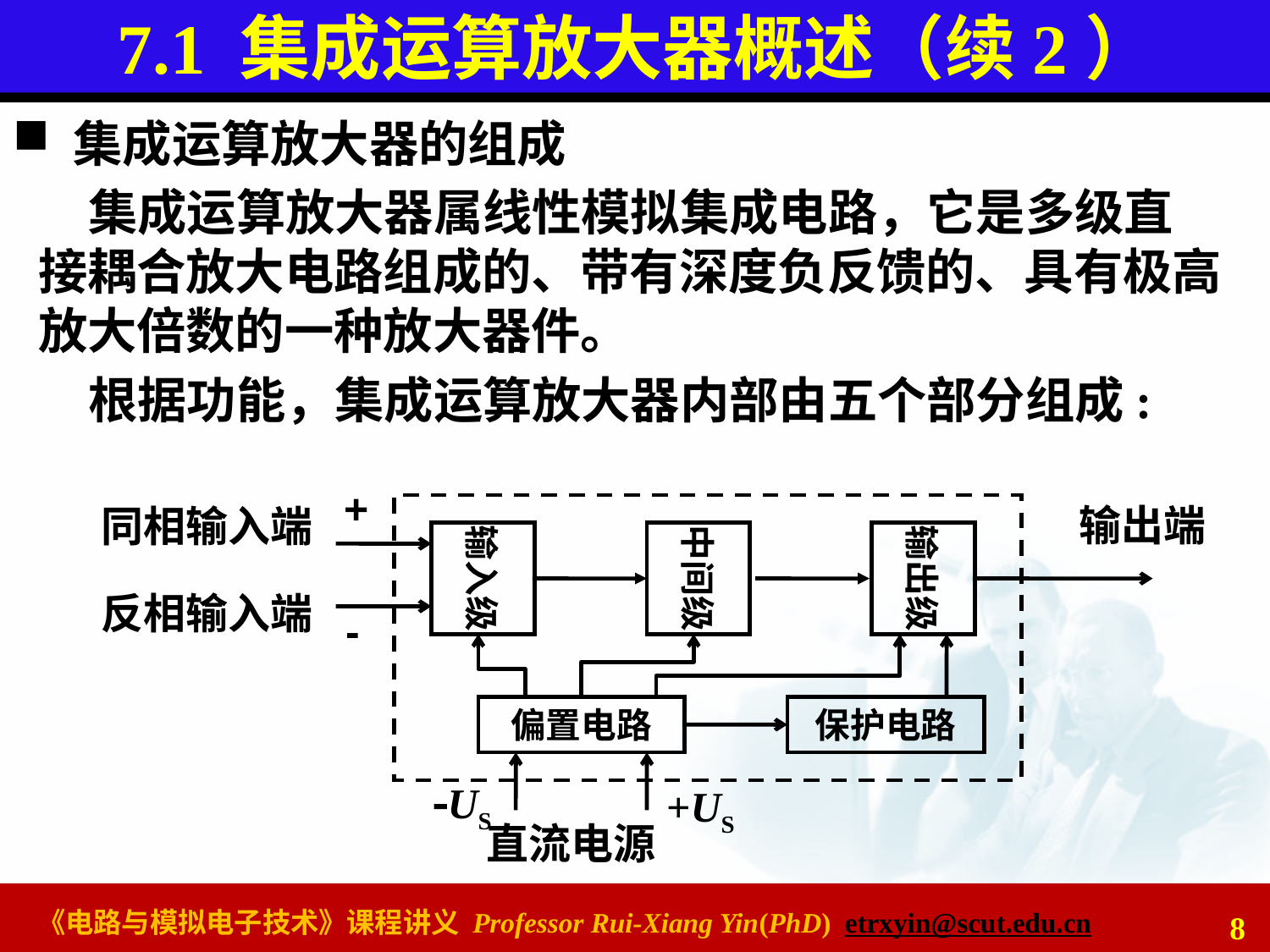

# 7.1 集成运算放大器概述（续2）
 集成运算放大器的组成
集成运算放大器属线性模拟集成电路，它是多级直接耦合放大电路组成的、带有深度负反馈的、具有极高放大倍数的一种放大器件。
根据功能，集成运算放大器内部由五个部分组成:
+
输出端
同相输入端

输入级
中间级
输出级

偏置电路
保护电路

反相输入端
-
−US
+US
直流电源
8